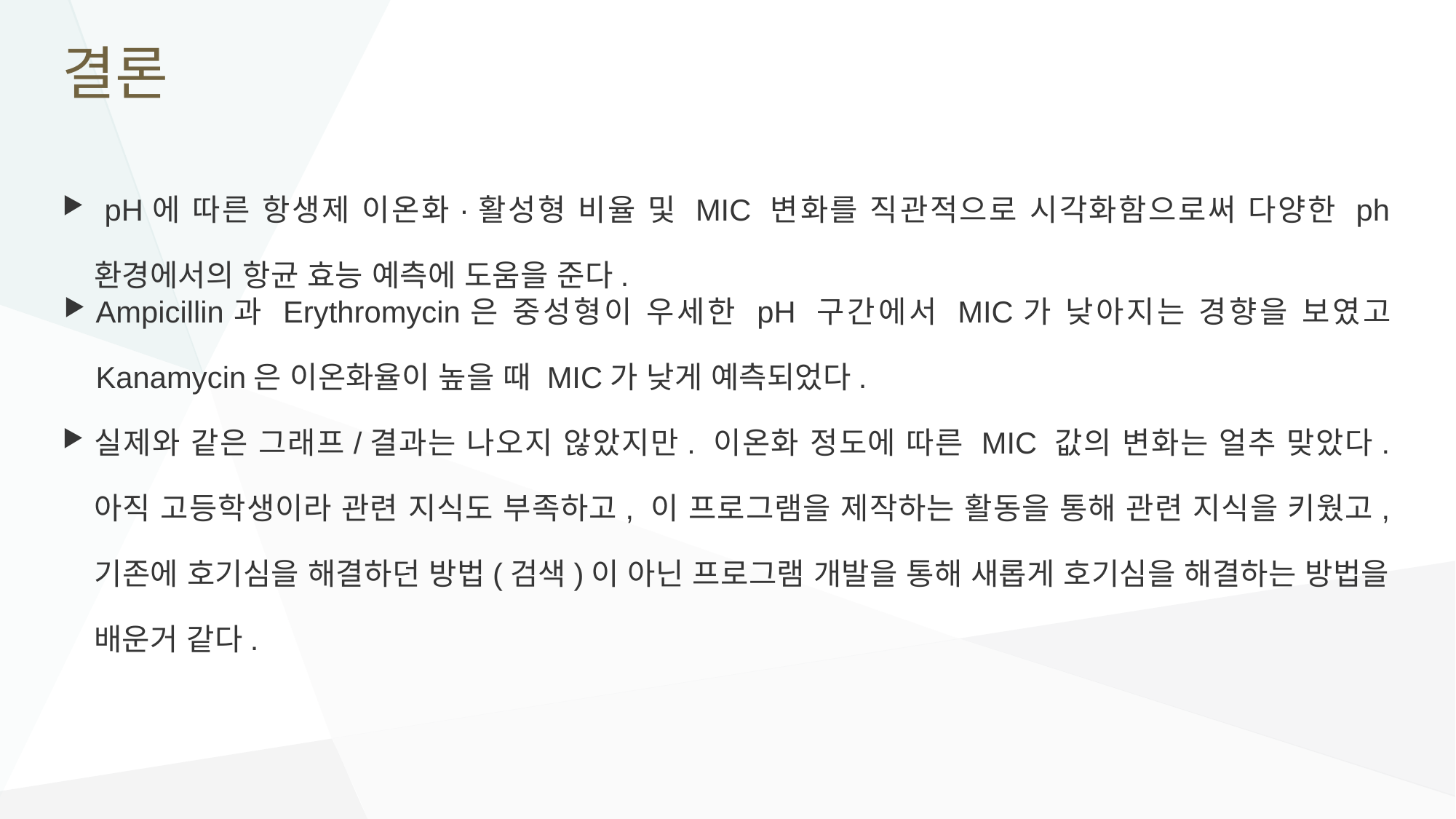

# 결론
 pH에 따른 항생제 이온화·활성형 비율 및 MIC 변화를 직관적으로 시각화함으로써 다양한 ph 환경에서의 항균 효능 예측에 도움을 준다.

실제와 같은 그래프/결과는 나오지 않았지만. 이온화 정도에 따른 MIC 값의 변화는 얼추 맞았다. 아직 고등학생이라 관련 지식도 부족하고, 이 프로그램을 제작하는 활동을 통해 관련 지식을 키웠고, 기존에 호기심을 해결하던 방법(검색)이 아닌 프로그램 개발을 통해 새롭게 호기심을 해결하는 방법을 배운거 같다.

Ampicillin과 Erythromycin은 중성형이 우세한 pH 구간에서 MIC가 낮아지는 경향을 보였고 Kanamycin은 이온화율이 높을 때 MIC가 낮게 예측되었다.